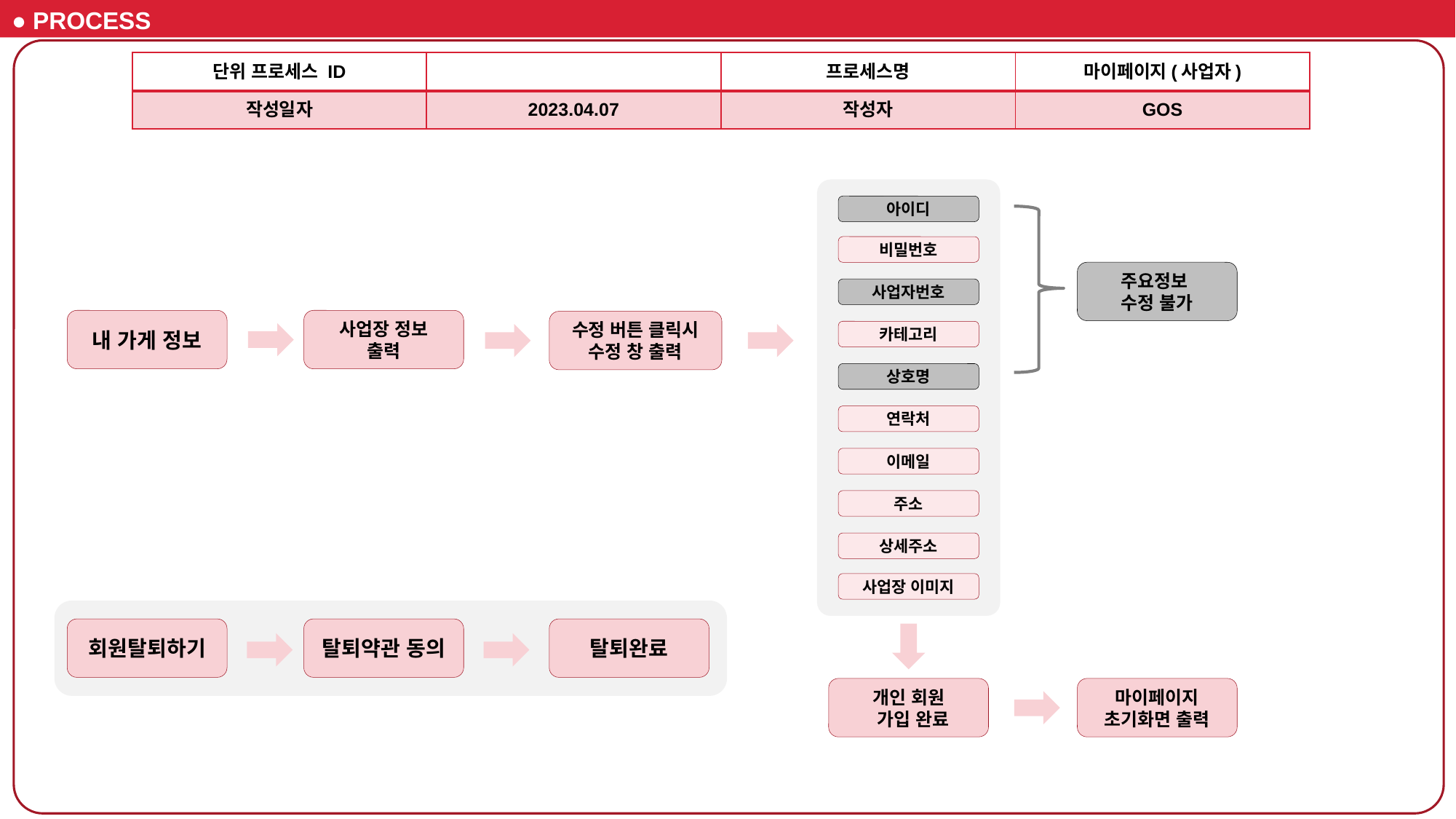

● PROCESS

| 단위 프로세스 ID |  | 프로세스명 | 마이페이지(사업자) |
| --- | --- | --- | --- |
| 작성일자 | 2023.04.07 | 작성자 | GOS |

아이디
비밀번호
사업자번호
카테고리
상호명
연락처
이메일
주소
상세주소
사업장 이미지

주요정보
수정 불가
내 가게 정보
사업장 정보
출력
수정 버튼 클릭시
수정 창 출력

회원탈퇴하기
탈퇴약관 동의
탈퇴완료

마이페이지 초기화면 출력
개인 회원
 가입 완료